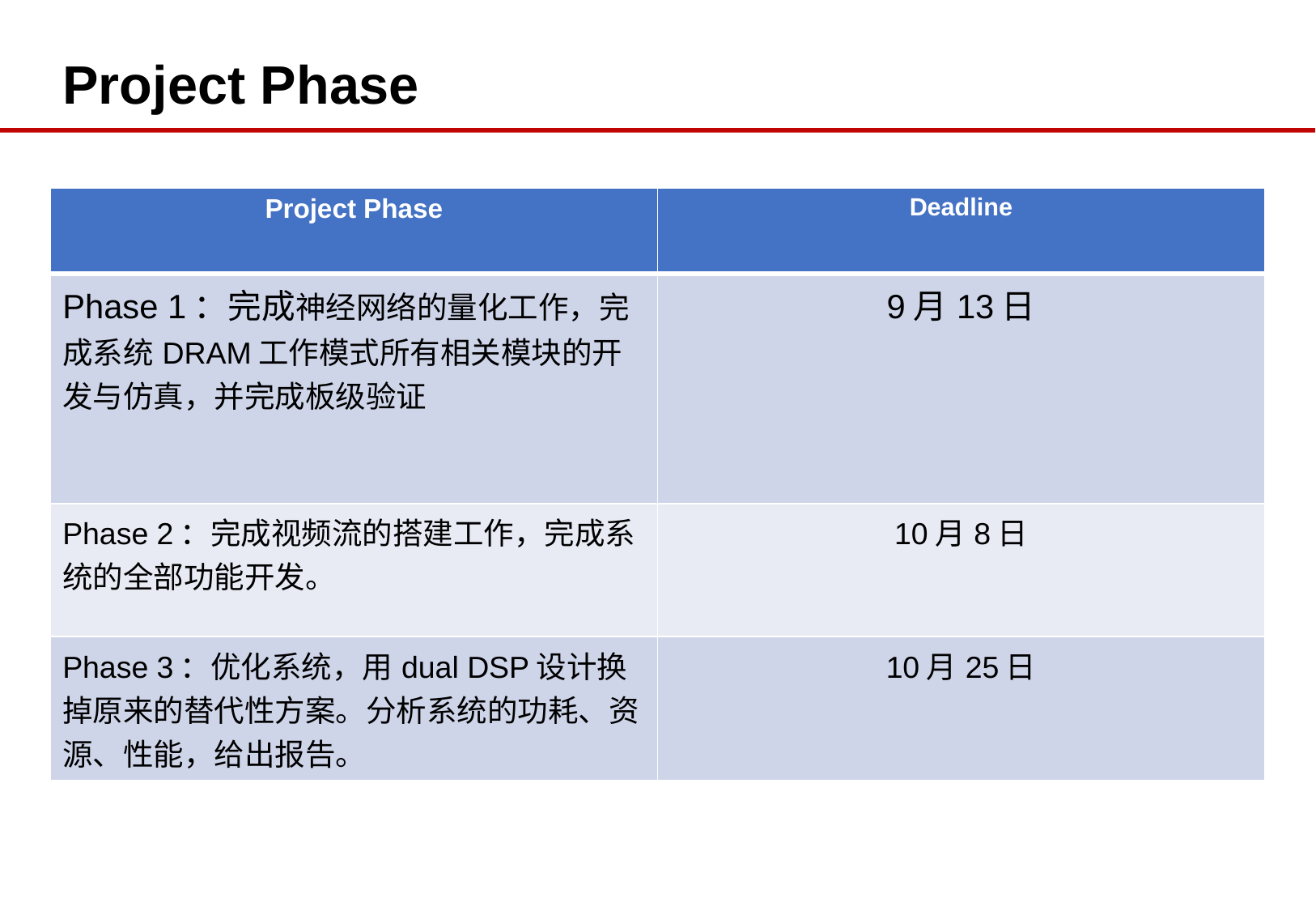

Project Phase
| Project Phase | Deadline |
| --- | --- |
| Phase 1：完成神经网络的量化工作，完成系统DRAM工作模式所有相关模块的开发与仿真，并完成板级验证 | 9月13日 |
| Phase 2：完成视频流的搭建工作，完成系统的全部功能开发。 | 10月8日 |
| Phase 3：优化系统，用dual DSP设计换掉原来的替代性方案。分析系统的功耗、资源、性能，给出报告。 | 10月25日 |